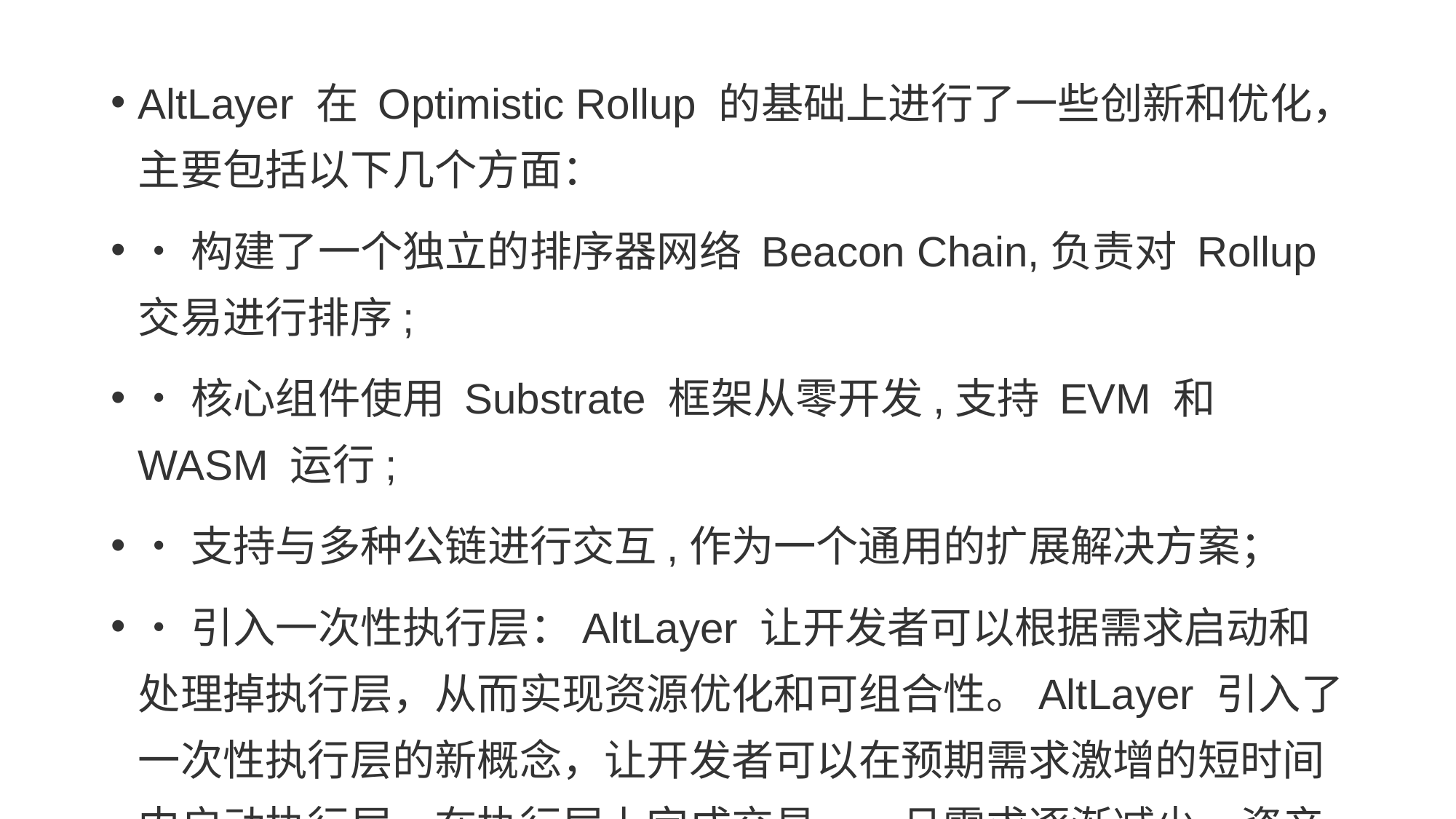

AltLayer 在 Optimistic Rollup 的基础上进行了一些创新和优化，主要包括以下几个方面：
•构建了一个独立的排序器网络 Beacon Chain,负责对 Rollup 交易进行排序;
•核心组件使用 Substrate 框架从零开发,支持 EVM 和 WASM 运行;
•支持与多种公链进行交互,作为一个通用的扩展解决方案；
•引入一次性执行层：AltLayer 让开发者可以根据需求启动和处理掉执行层，从而实现资源优化和可组合性。AltLayer 引入了一次性执行层的新概念，让开发者可以在预期需求激增的短时间内启动执行层，在执行层上完成交易，一旦需求逐渐减少，资产就会在 Layer1 结算，此时执行层解散。这种模式适用于一些短期的应用场景，如 NFT 铸造、游戏活动等。